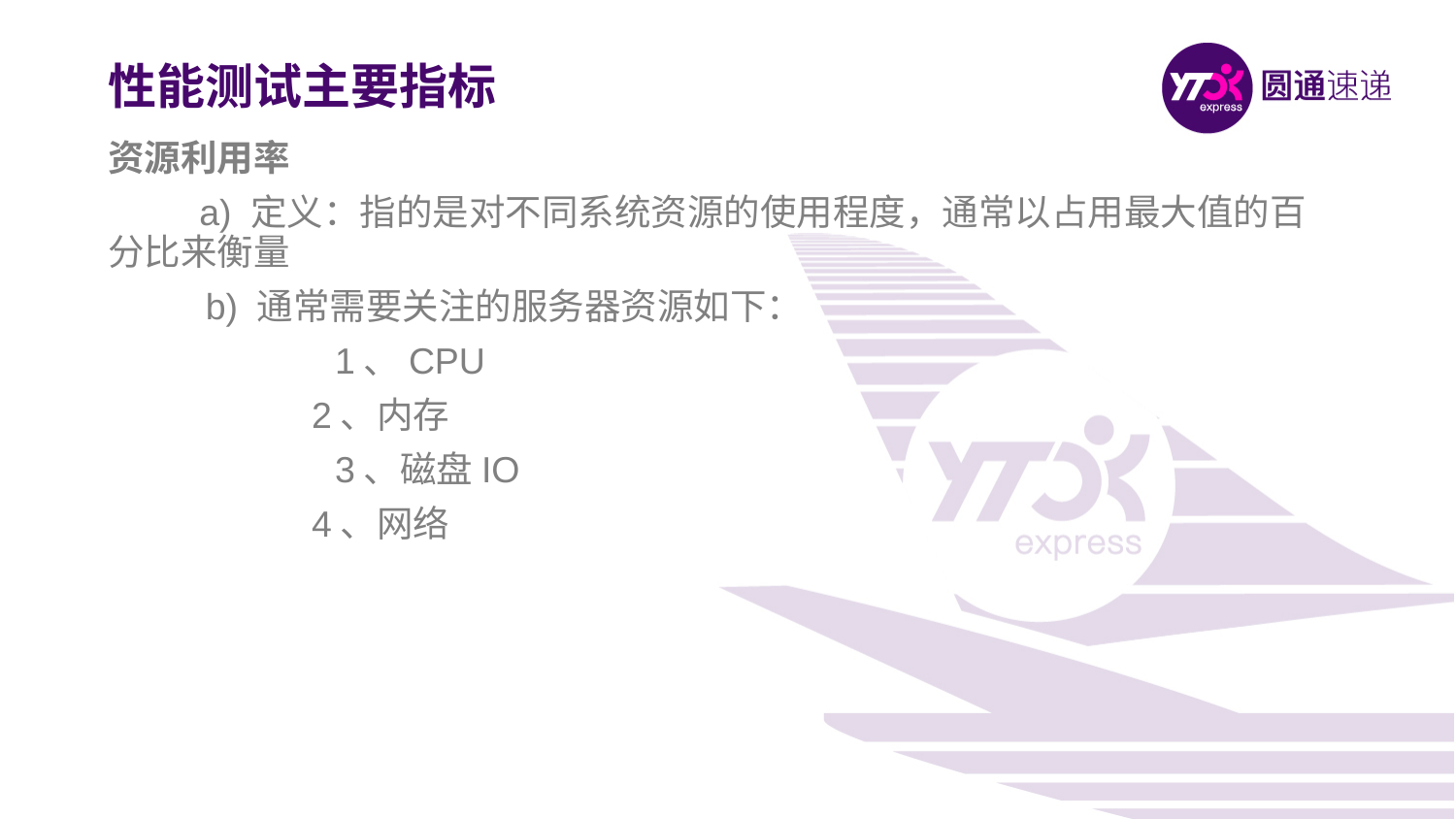

性能测试主要指标
资源利用率
         a) 定义：指的是对不同系统资源的使用程度，通常以占用最大值的百分比来衡量
　　  b) 通常需要关注的服务器资源如下：
　　　　　　1、CPU
                    2、内存
　　　　　　3、磁盘IO
                    4、网络